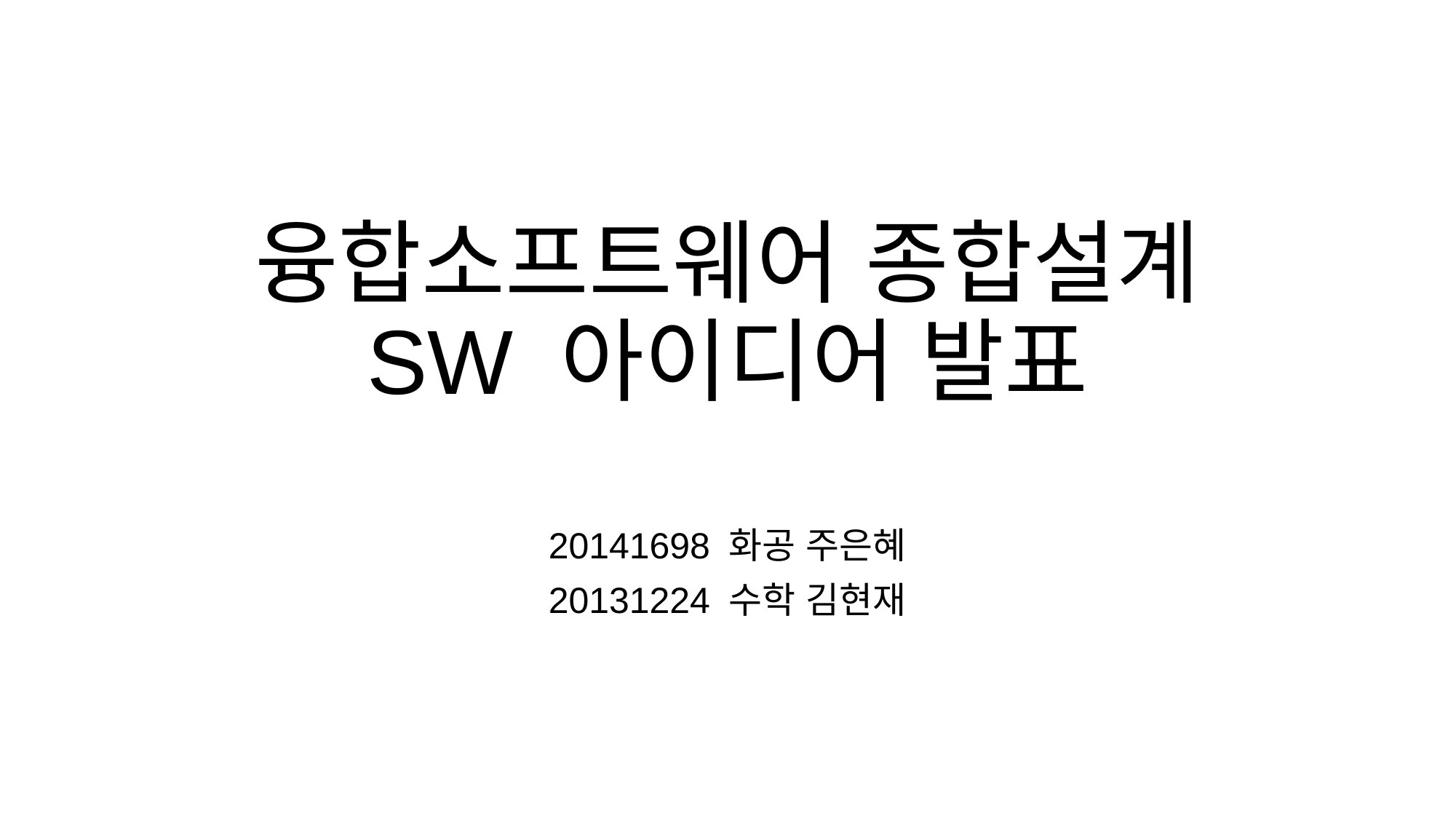

# 융합소프트웨어 종합설계 SW 아이디어 발표
20141698 화공 주은혜
20131224 수학 김현재